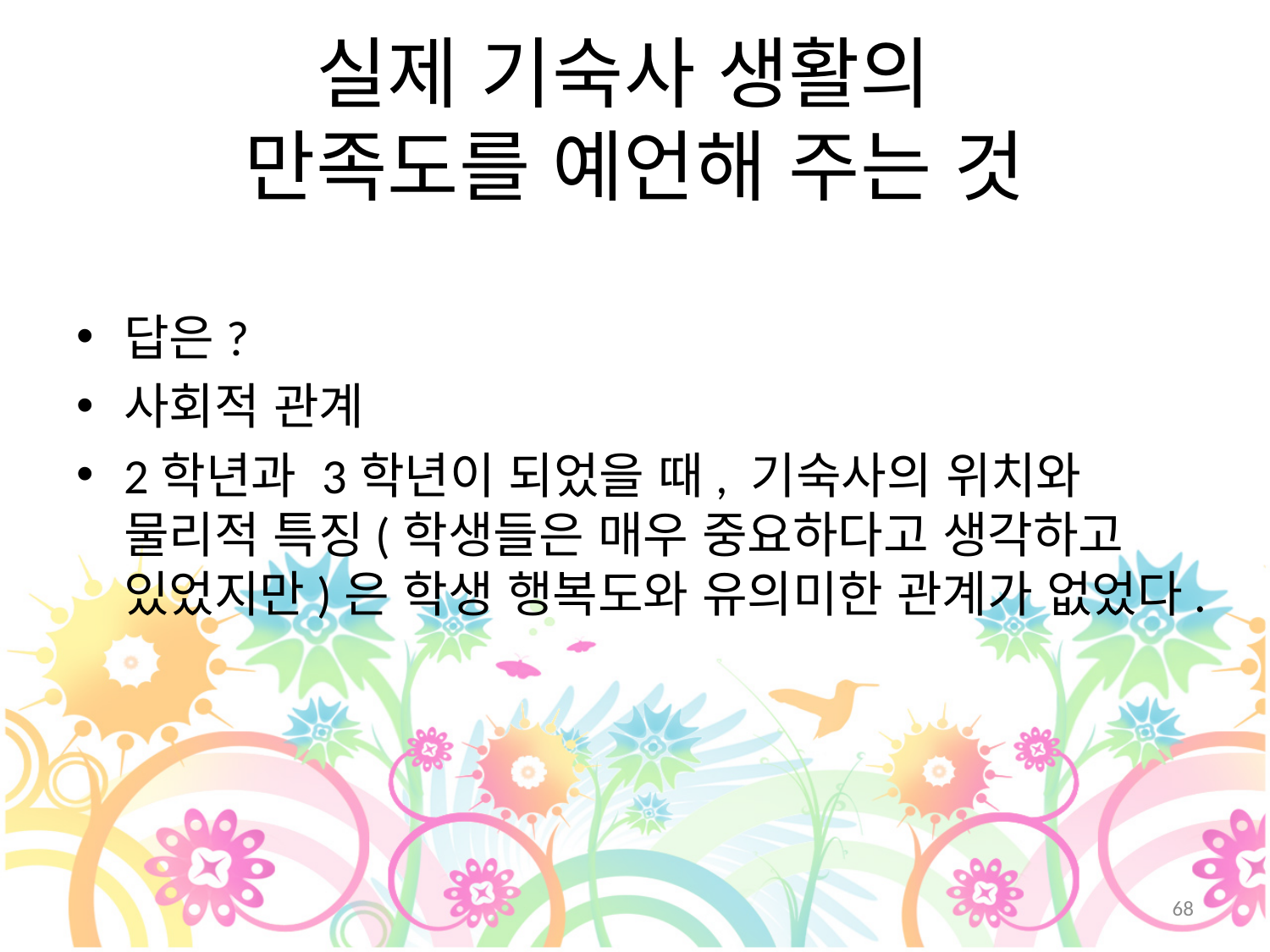

# 실제 기숙사 생활의 만족도를 예언해 주는 것

답은?
사회적 관계
2학년과 3학년이 되었을 때, 기숙사의 위치와 물리적 특징(학생들은 매우 중요하다고 생각하고 있었지만)은 학생 행복도와 유의미한 관계가 없었다.

68